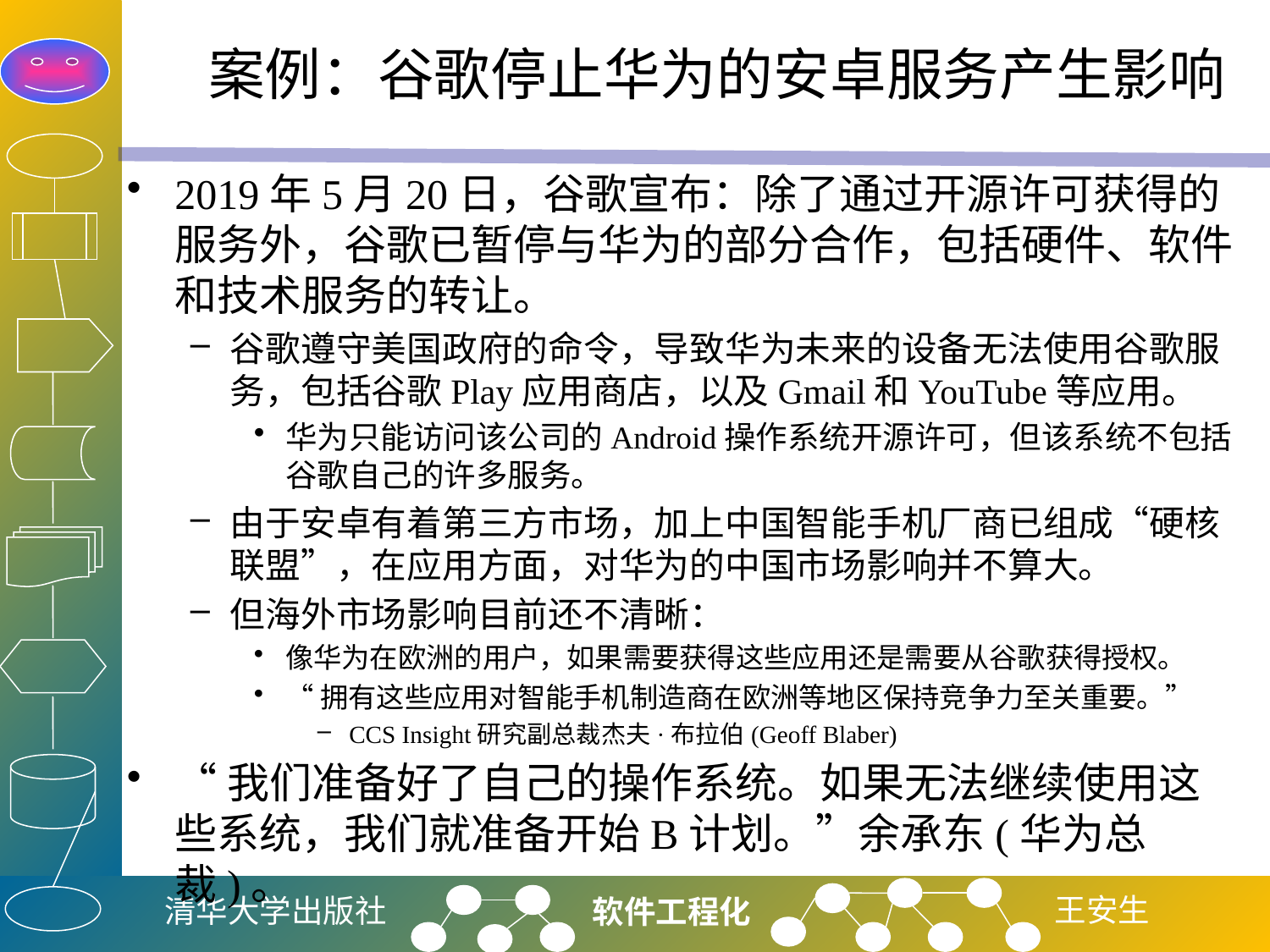

# 案例：谷歌停止华为的安卓服务产生影响
2019年5月20日，谷歌宣布：除了通过开源许可获得的服务外，谷歌已暂停与华为的部分合作，包括硬件、软件和技术服务的转让。
谷歌遵守美国政府的命令，导致华为未来的设备无法使用谷歌服务，包括谷歌Play应用商店，以及Gmail和YouTube等应用。
华为只能访问该公司的Android操作系统开源许可，但该系统不包括谷歌自己的许多服务。
由于安卓有着第三方市场，加上中国智能手机厂商已组成“硬核联盟”，在应用方面，对华为的中国市场影响并不算大。
但海外市场影响目前还不清晰：
像华为在欧洲的用户，如果需要获得这些应用还是需要从谷歌获得授权。
“拥有这些应用对智能手机制造商在欧洲等地区保持竞争力至关重要。”
CCS Insight研究副总裁杰夫·布拉伯(Geoff Blaber)
“我们准备好了自己的操作系统。如果无法继续使用这些系统，我们就准备开始B计划。”余承东(华为总裁)。